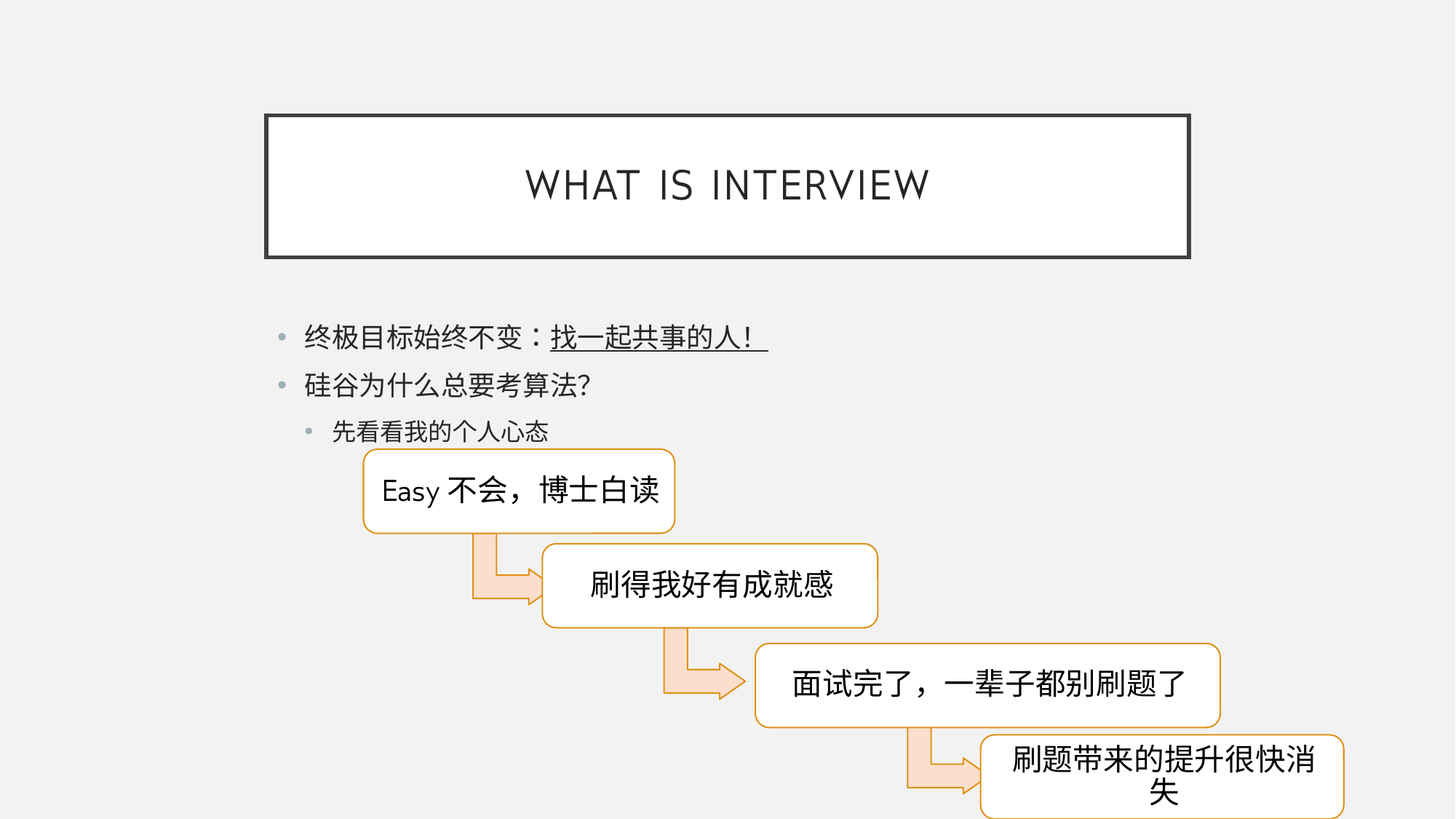

# What is Interview
终极目标始终不变：找一起共事的人！
硅谷为什么总要考算法？
先看看我的个人心态
Easy不会，博士白读
刷得我好有成就感
面试完了，一辈子都别刷题了
刷题带来的提升很快消失